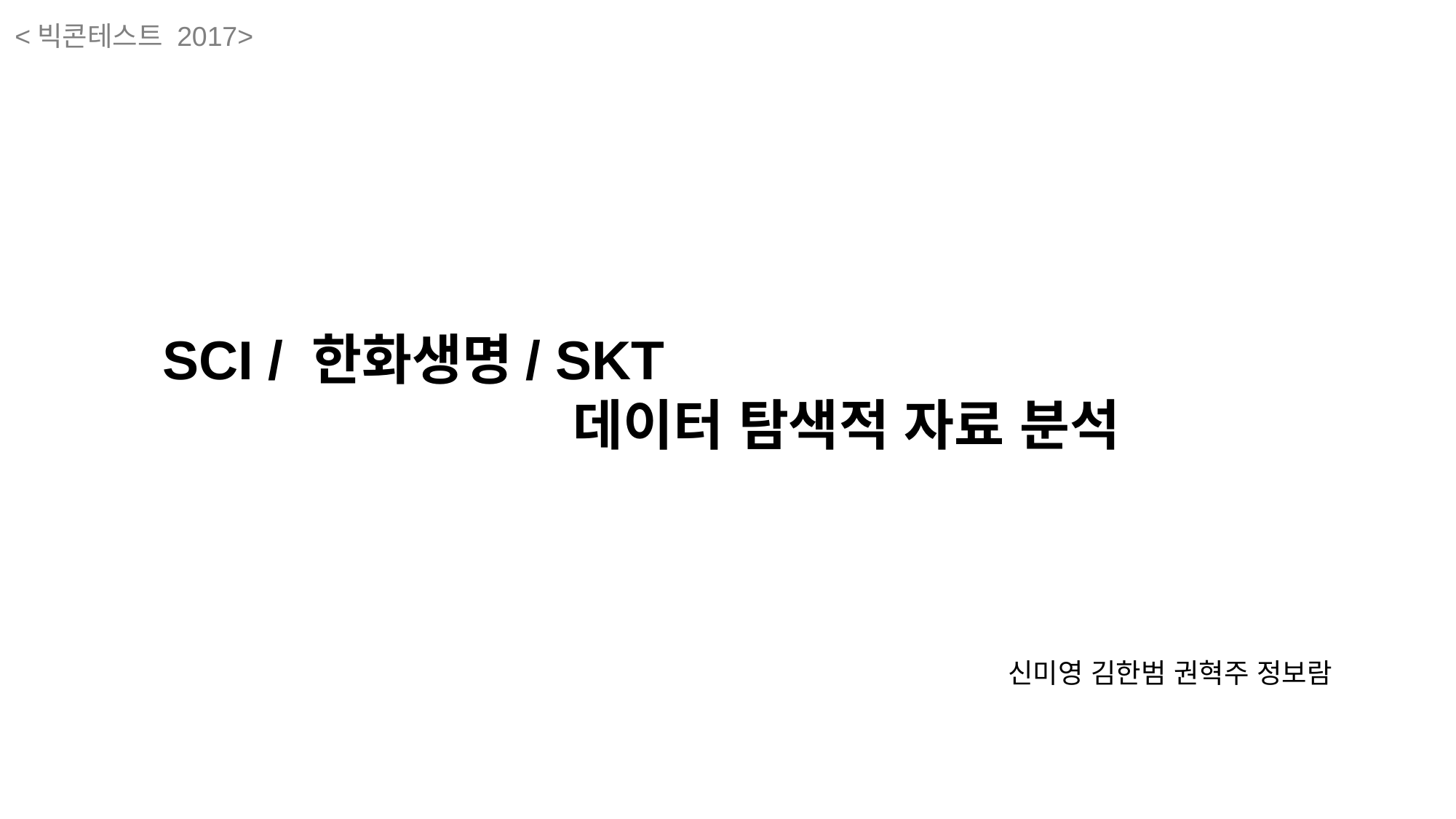

<빅콘테스트 2017>
SCI / 한화생명/ SKT
                          데이터 탐색적 자료 분석
신미영 김한범 권혁주 정보람